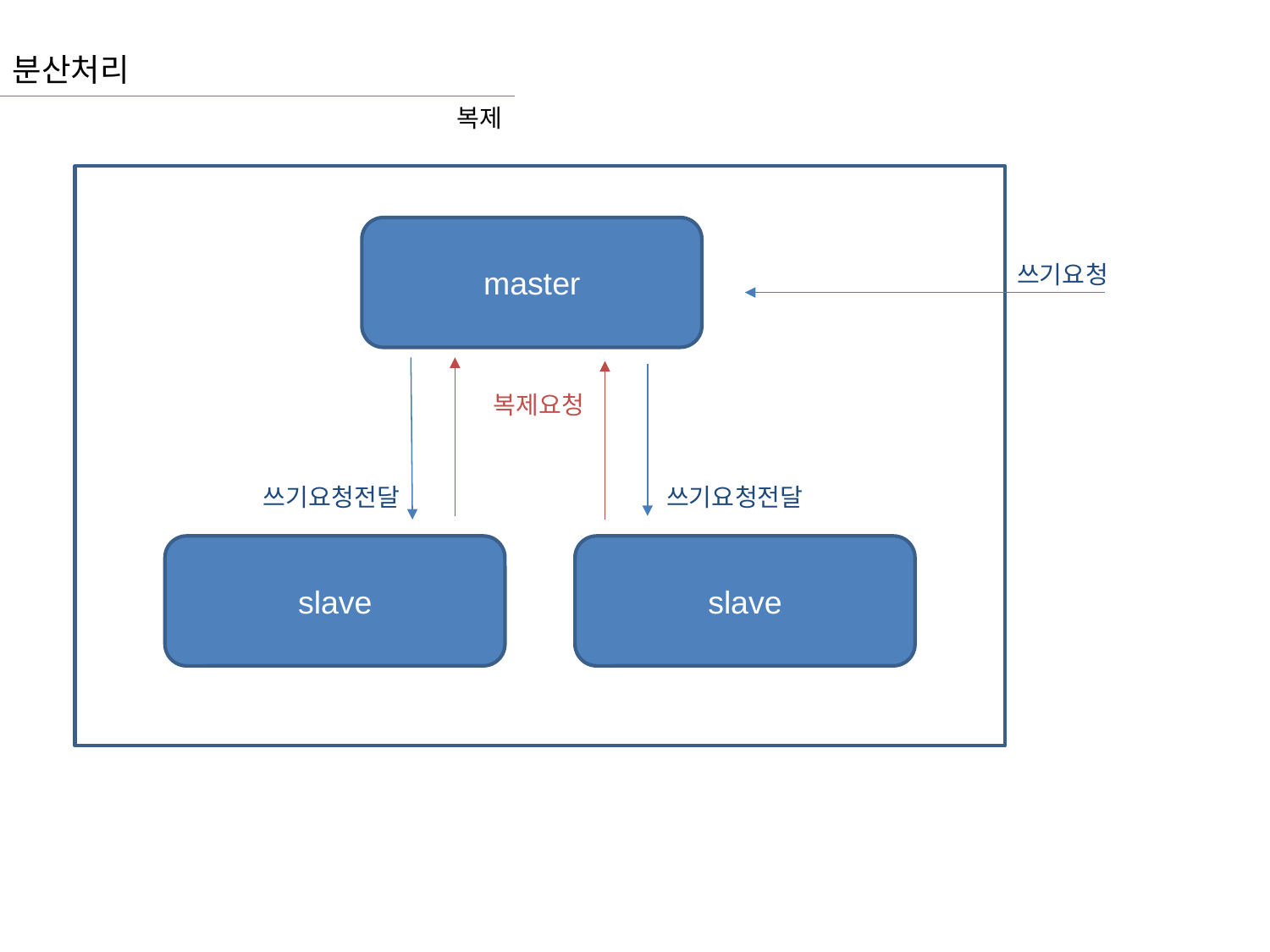

분산처리
복제

master
쓰기요청
 복제요청
쓰기요청전달
쓰기요청전달
slave
slave